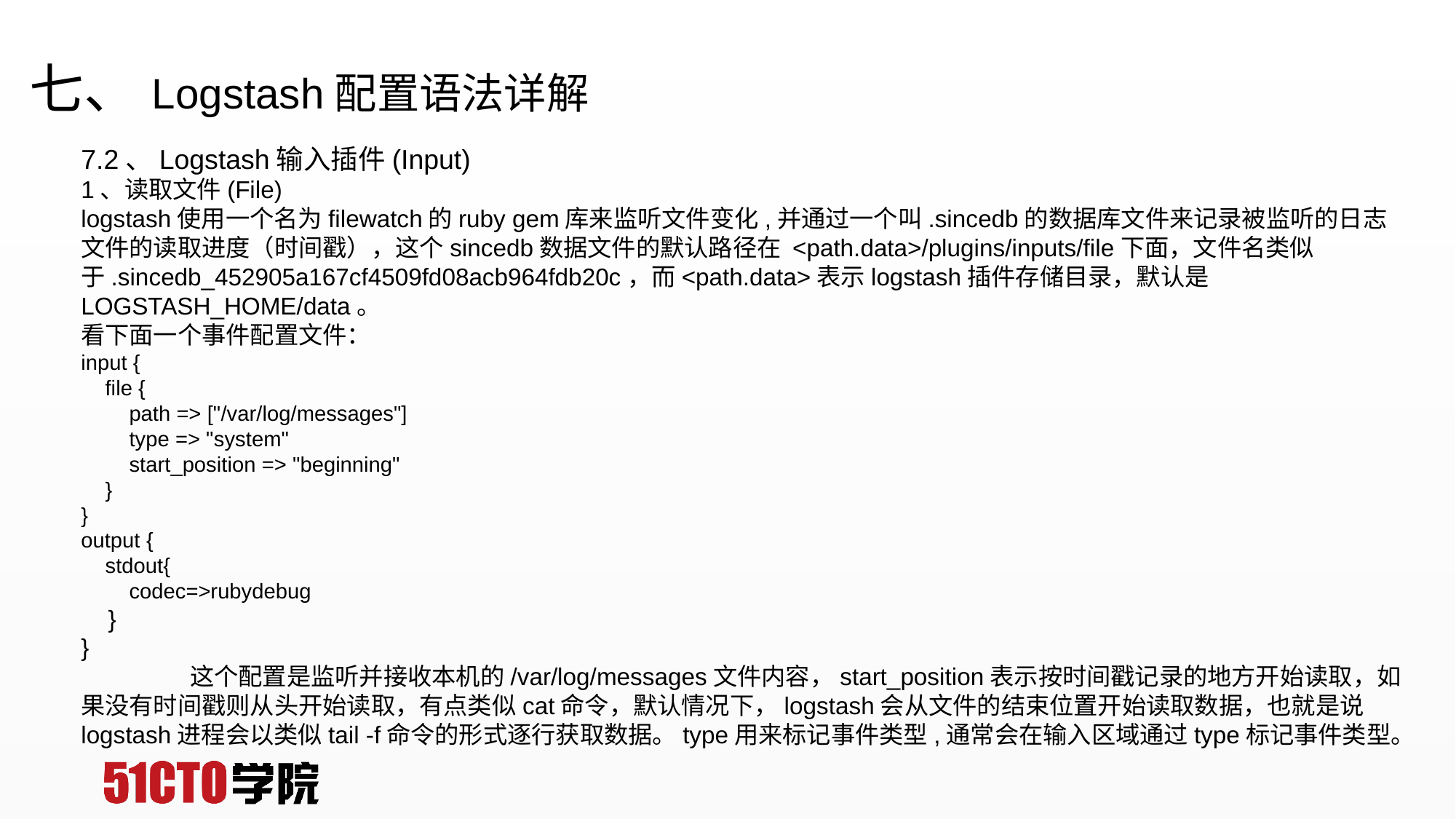

# 七、Logstash配置语法详解
7.2、Logstash输入插件(Input)
1、读取文件(File)
logstash使用一个名为filewatch的ruby gem库来监听文件变化,并通过一个叫.sincedb的数据库文件来记录被监听的日志文件的读取进度（时间戳），这个sincedb数据文件的默认路径在 <path.data>/plugins/inputs/file下面，文件名类似于.sincedb_452905a167cf4509fd08acb964fdb20c，而<path.data>表示logstash插件存储目录，默认是LOGSTASH_HOME/data。
看下面一个事件配置文件：
input {
    file {
        path => ["/var/log/messages"]
        type => "system"
        start_position => "beginning"
    }
}
output {
    stdout{
        codec=>rubydebug
    }
}
	这个配置是监听并接收本机的/var/log/messages文件内容，start_position表示按时间戳记录的地方开始读取，如果没有时间戳则从头开始读取，有点类似cat命令，默认情况下，logstash会从文件的结束位置开始读取数据，也就是说logstash进程会以类似tail -f命令的形式逐行获取数据。type用来标记事件类型,通常会在输入区域通过type标记事件类型。